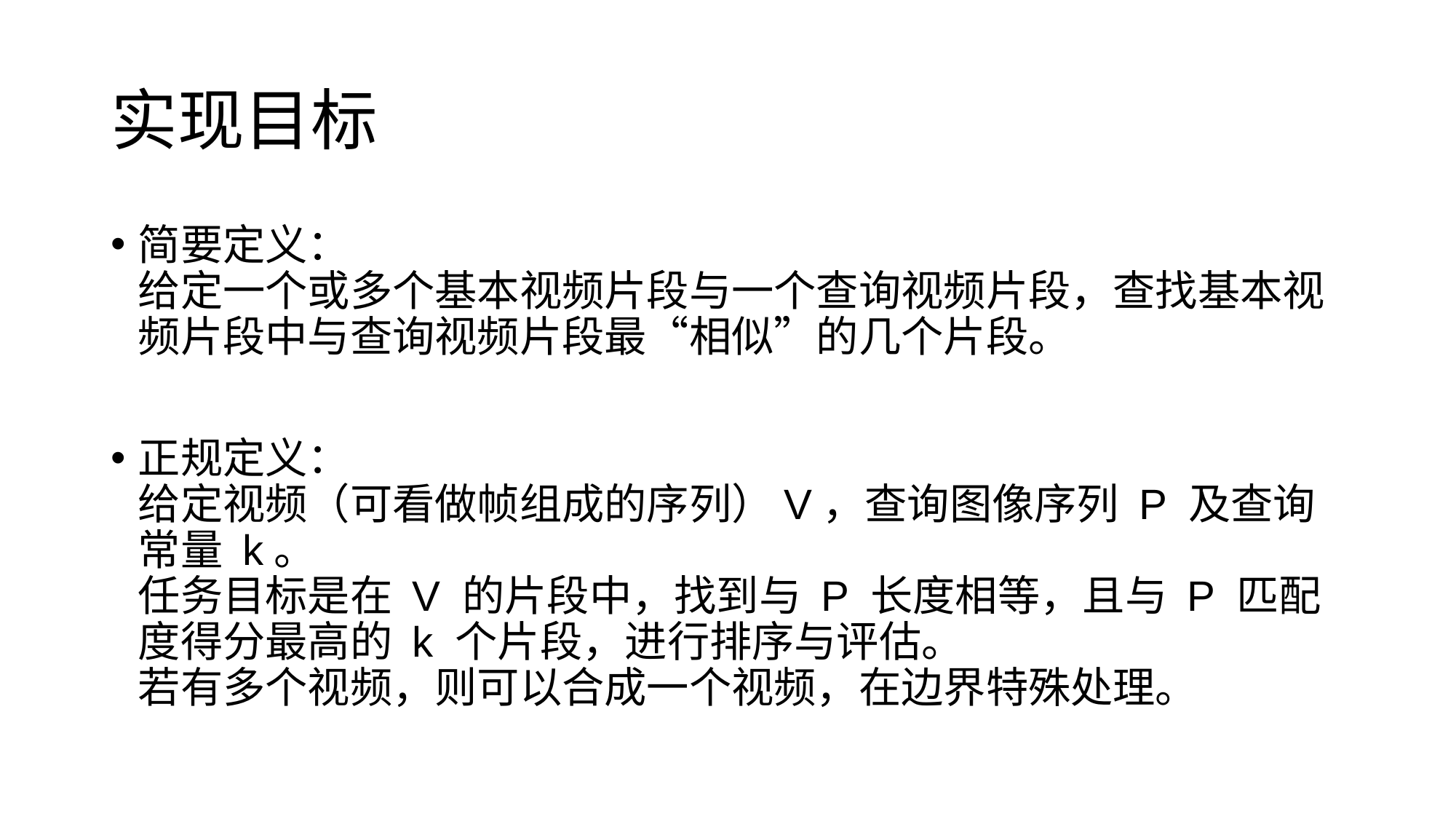

# 实现目标
简要定义：
给定一个或多个基本视频片段与一个查询视频片段，查找基本视频片段中与查询视频片段最“相似”的几个片段。

正规定义：
给定视频（可看做帧组成的序列）V，查询图像序列 P 及查询常量 k。
任务目标是在 V 的片段中，找到与 P 长度相等，且与 P 匹配度得分最高的 k 个片段，进行排序与评估。
若有多个视频，则可以合成一个视频，在边界特殊处理。